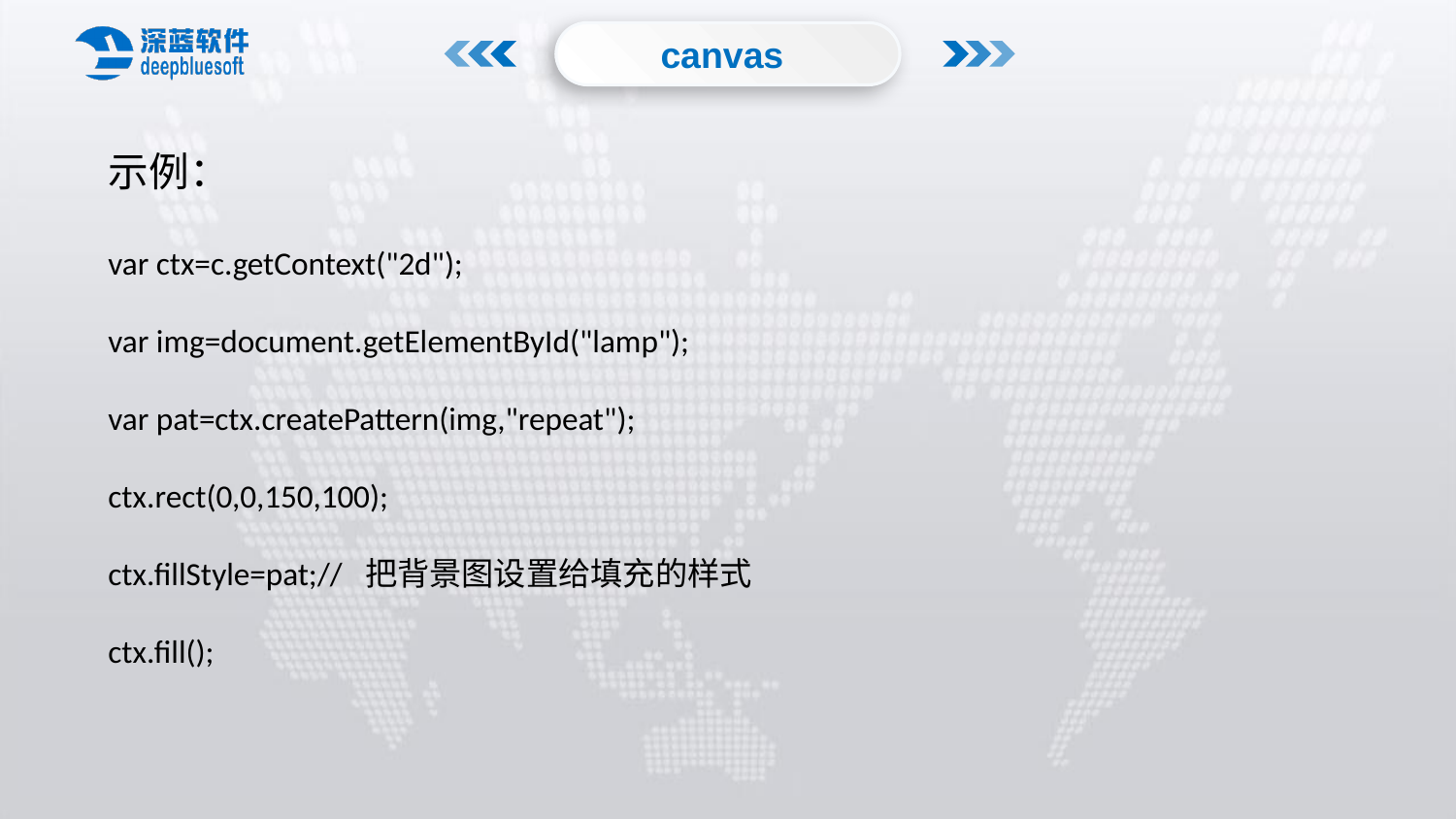

canvas

示例：

var ctx=c.getContext("2d");

var img=document.getElementById("lamp");

var pat=ctx.createPattern(img,"repeat");

ctx.rect(0,0,150,100);

ctx.fillStyle=pat;//  把背景图设置给填充的样式

ctx.fill();